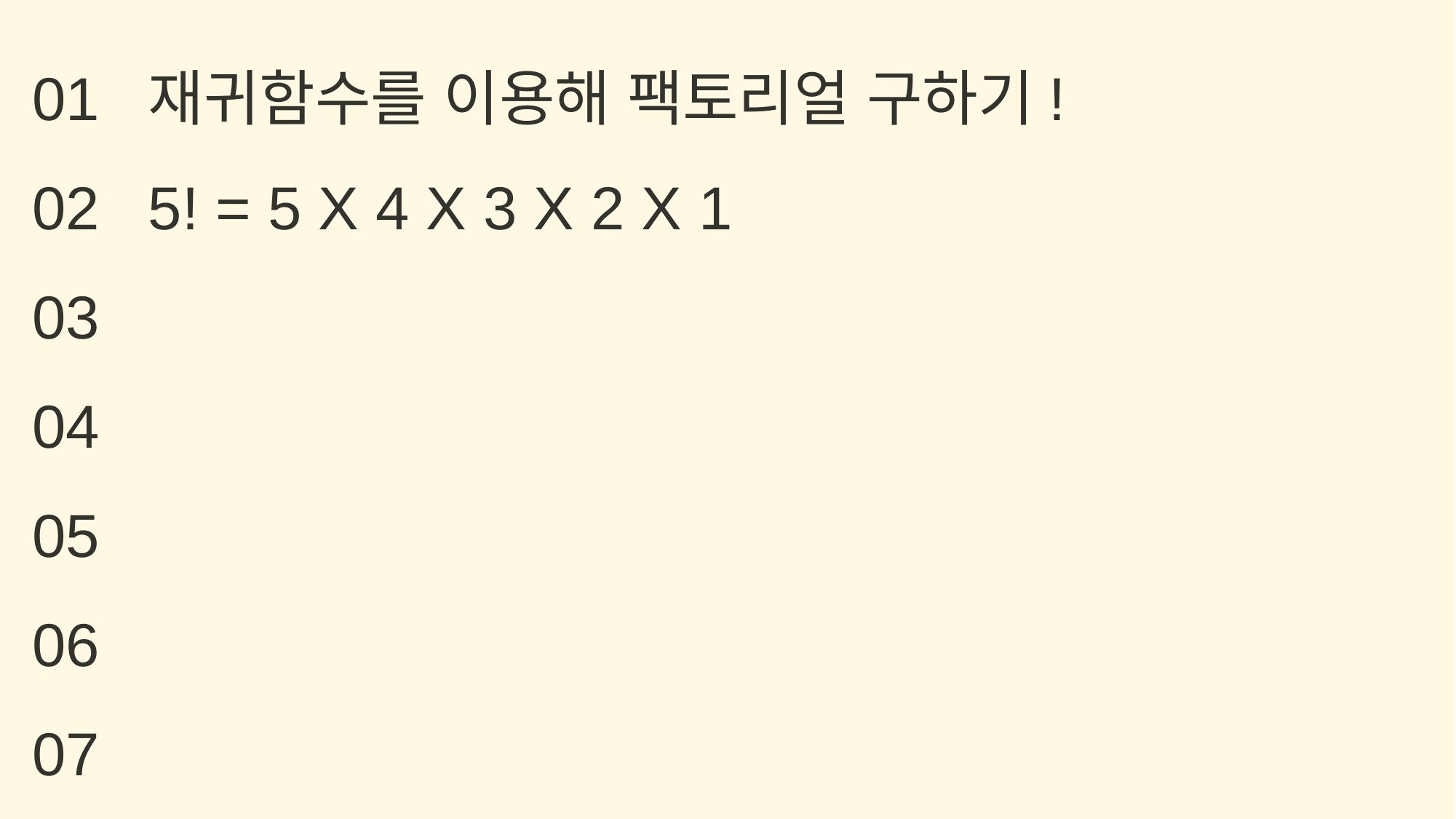

재귀함수를 이용해 팩토리얼 구하기!
5! = 5 X 4 X 3 X 2 X 1
01
02
03
04
05
06
07